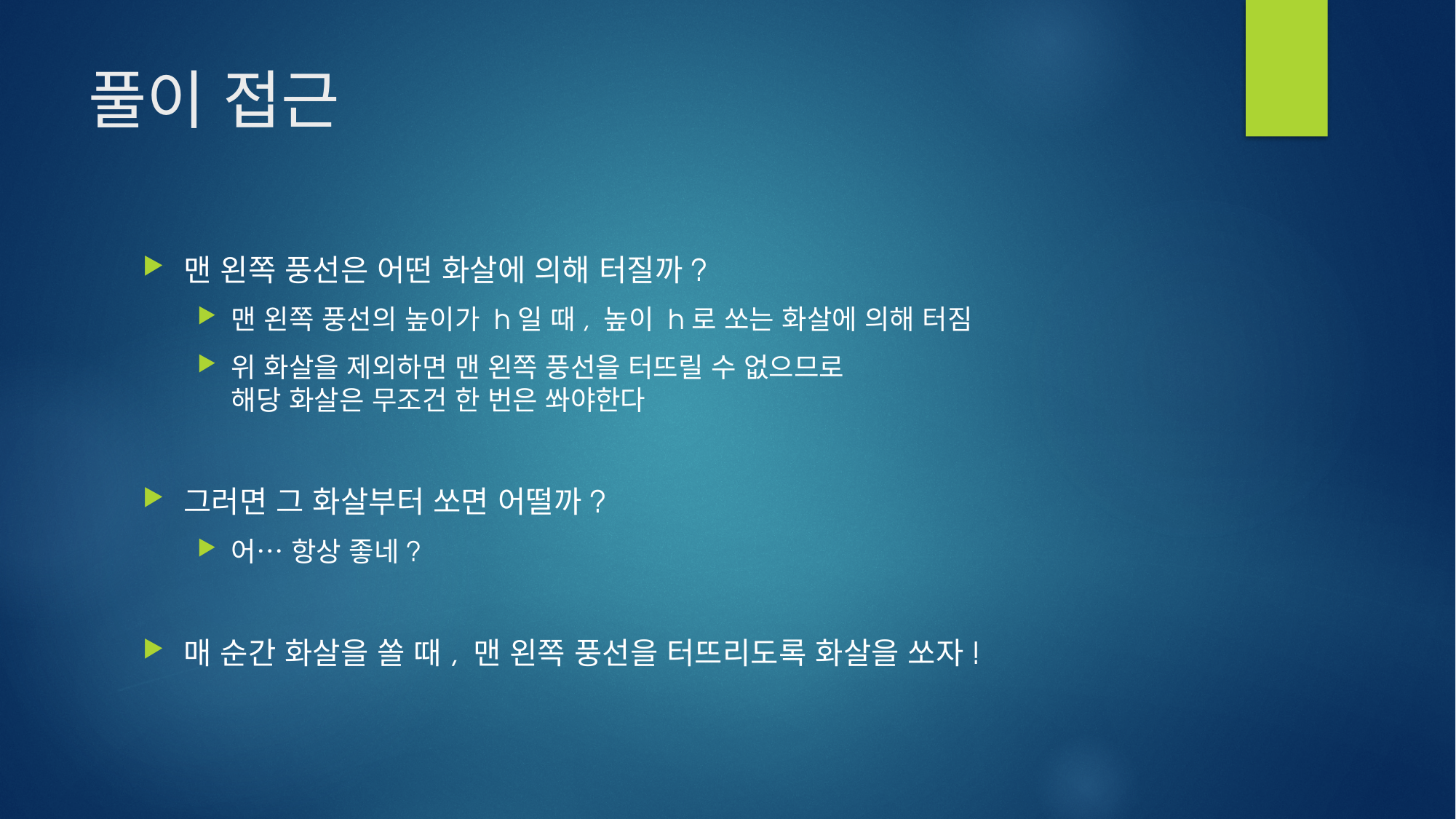

# 풀이 접근
맨 왼쪽 풍선은 어떤 화살에 의해 터질까?
맨 왼쪽 풍선의 높이가 h일 때, 높이 h로 쏘는 화살에 의해 터짐
위 화살을 제외하면 맨 왼쪽 풍선을 터뜨릴 수 없으므로
해당 화살은 무조건 한 번은 쏴야한다

그러면 그 화살부터 쏘면 어떨까?
어… 항상 좋네?

매 순간 화살을 쏠 때, 맨 왼쪽 풍선을 터뜨리도록 화살을 쏘자!